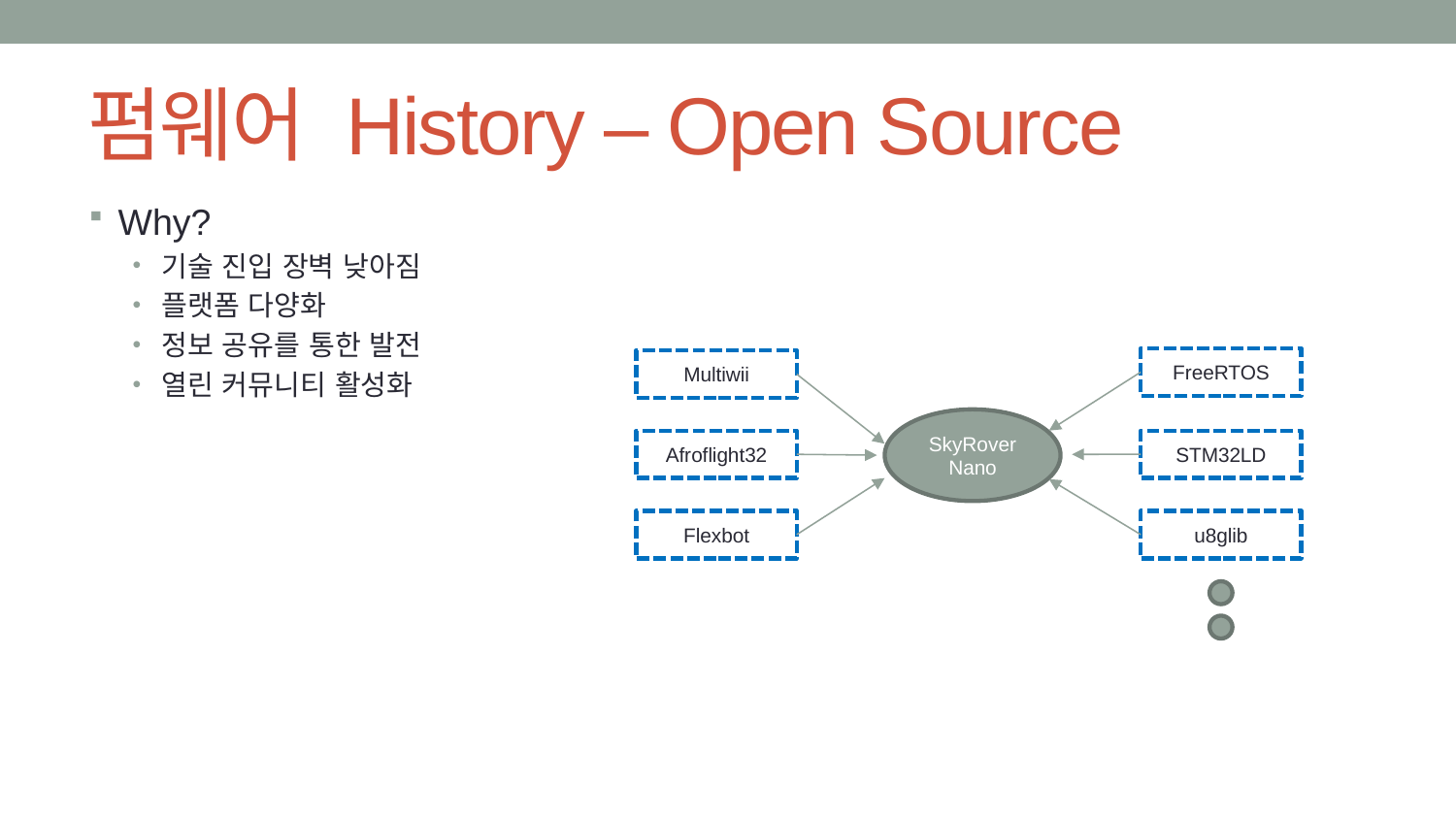

# 펌웨어 History – Open Source
Why?
기술 진입 장벽 낮아짐
플랫폼 다양화
정보 공유를 통한 발전
열린 커뮤니티 활성화
FreeRTOS
Multiwii
SkyRover Nano
Afroflight32
STM32LD
Flexbot
u8glib